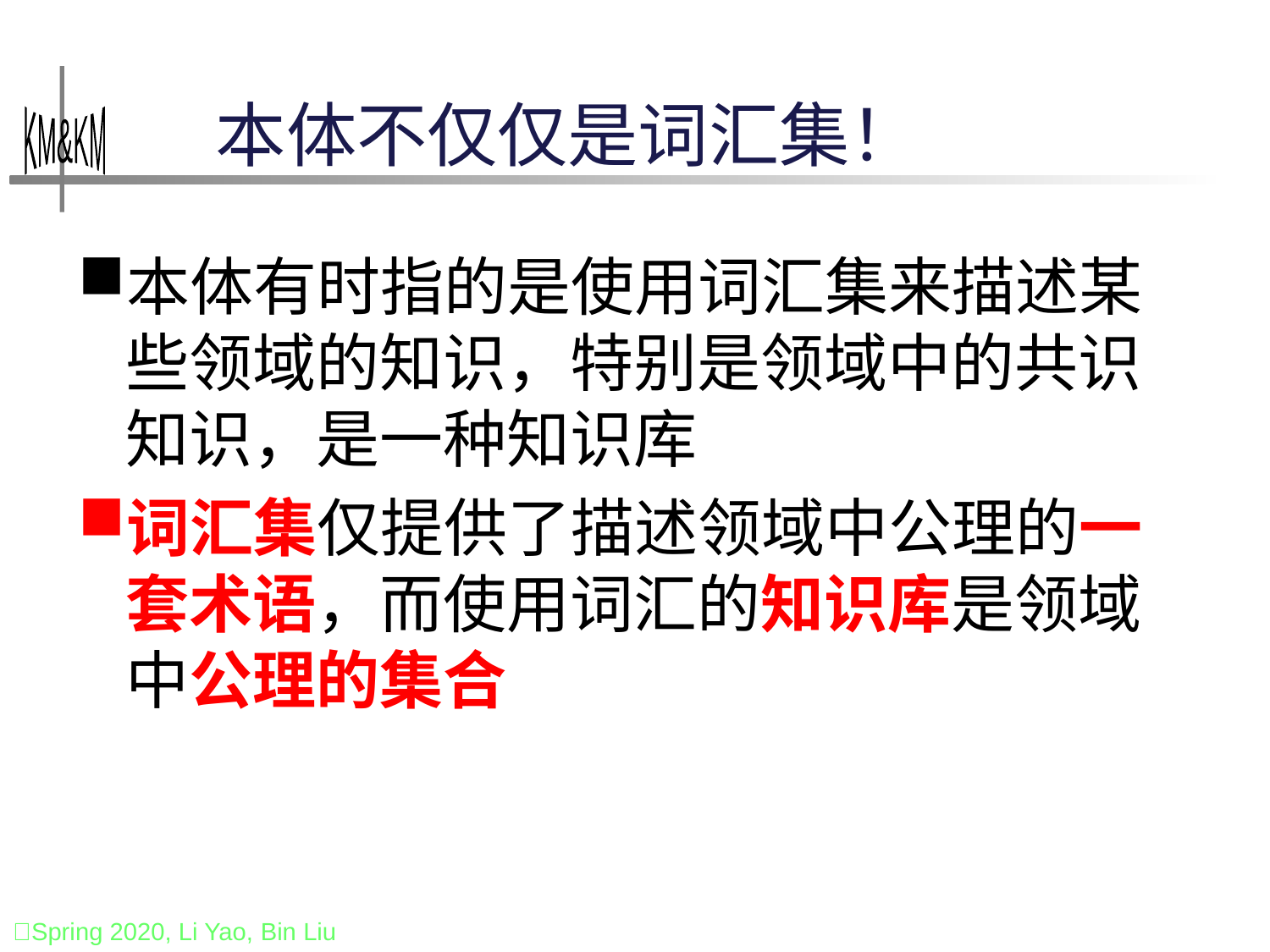

# 本体不仅仅是词汇集！
本体有时指的是使用词汇集来描述某些领域的知识，特别是领域中的共识知识，是一种知识库
词汇集仅提供了描述领域中公理的一套术语，而使用词汇的知识库是领域中公理的集合